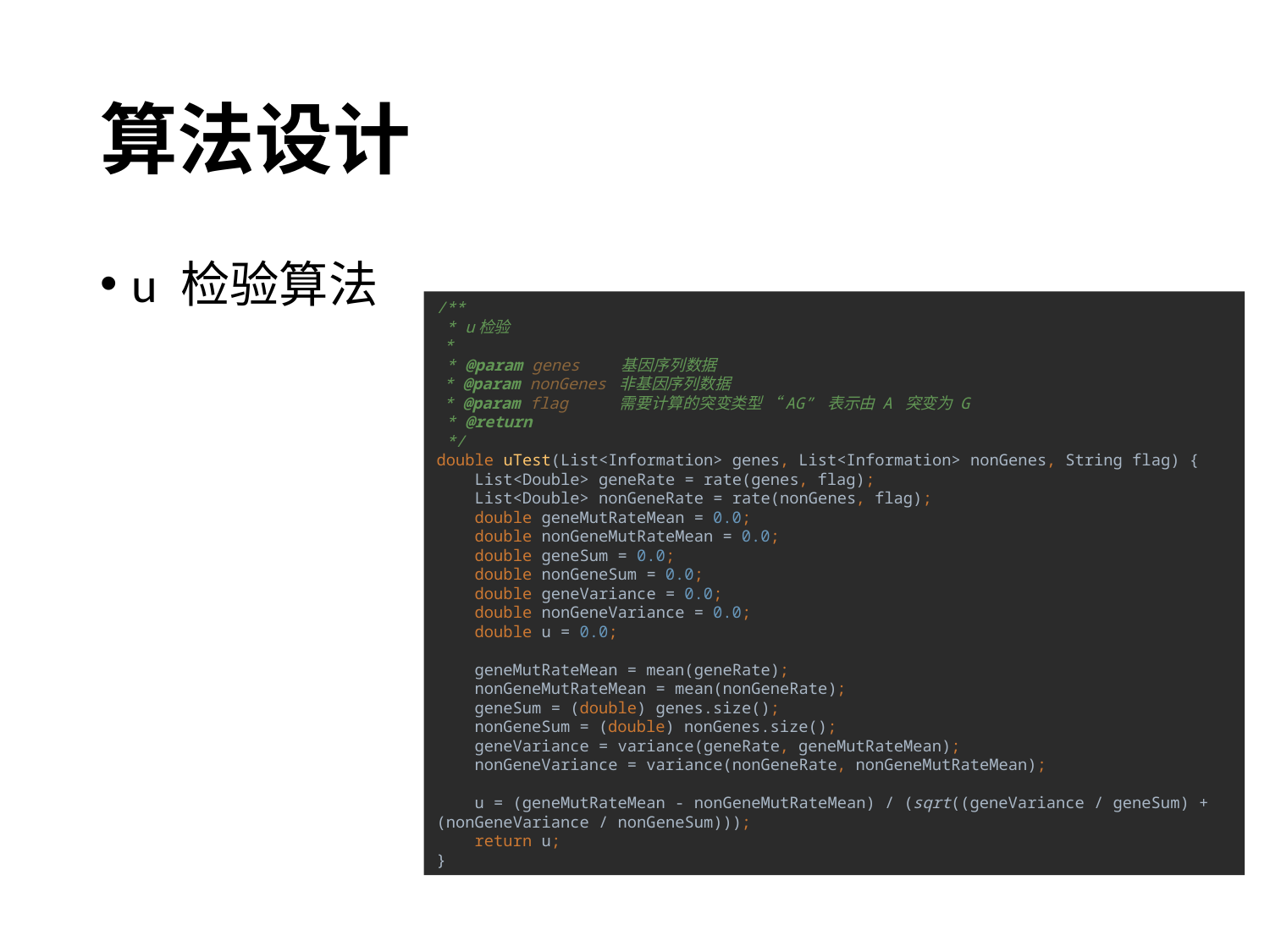

# 算法设计
u 检验算法
/**
 * u检验
 *
 * @param genes    基因序列数据
 * @param nonGenes 非基因序列数据
 * @param flag     需要计算的突变类型 “AG” 表示由 A 突变为 G
 * @return
 */
double uTest(List<Information> genes, List<Information> nonGenes, String flag) {
    List<Double> geneRate = rate(genes, flag);
    List<Double> nonGeneRate = rate(nonGenes, flag);
    double geneMutRateMean = 0.0;
    double nonGeneMutRateMean = 0.0;
    double geneSum = 0.0;
    double nonGeneSum = 0.0;
    double geneVariance = 0.0;
    double nonGeneVariance = 0.0;
    double u = 0.0;
    geneMutRateMean = mean(geneRate);
    nonGeneMutRateMean = mean(nonGeneRate);
    geneSum = (double) genes.size();
    nonGeneSum = (double) nonGenes.size();
    geneVariance = variance(geneRate, geneMutRateMean);
    nonGeneVariance = variance(nonGeneRate, nonGeneMutRateMean);
    u = (geneMutRateMean - nonGeneMutRateMean) / (sqrt((geneVariance / geneSum) + (nonGeneVariance / nonGeneSum)));
    return u;
}